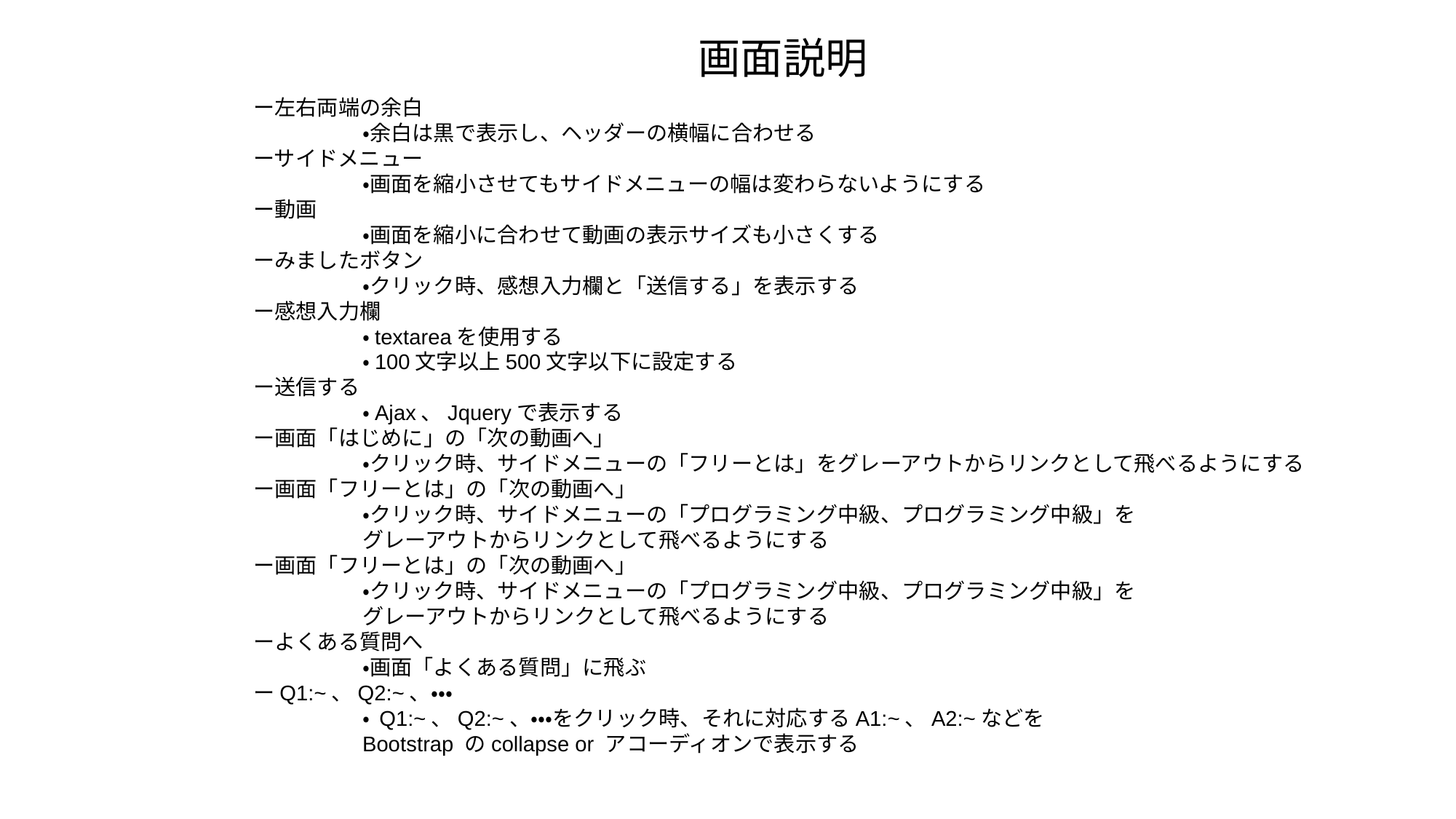

画面説明
	ー左右両端の余白
		・余白は黒で表示し、ヘッダーの横幅に合わせる
	ーサイドメニュー
		・画面を縮小させてもサイドメニューの幅は変わらないようにする
	ー動画
		・画面を縮小に合わせて動画の表示サイズも小さくする
	ーみましたボタン
		・クリック時、感想入力欄と「送信する」を表示する
	ー感想入力欄
		・textareaを使用する
		・100文字以上500文字以下に設定する
	ー送信する
		・Ajax、Jqueryで表示する
	ー画面「はじめに」の「次の動画へ」
		・クリック時、サイドメニューの「フリーとは」をグレーアウトからリンクとして飛べるようにする
	ー画面「フリーとは」の「次の動画へ」
		・クリック時、サイドメニューの「プログラミング中級、プログラミング中級」を
		グレーアウトからリンクとして飛べるようにする
	ー画面「フリーとは」の「次の動画へ」
		・クリック時、サイドメニューの「プログラミング中級、プログラミング中級」を
		グレーアウトからリンクとして飛べるようにする
	ーよくある質問へ
		・画面「よくある質問」に飛ぶ
	ーQ1:~、Q2:~、・・・
		・ Q1:~、Q2:~、・・・をクリック時、それに対応するA1:~、A2:~などを
		Bootstrap のcollapse or アコーディオンで表示する